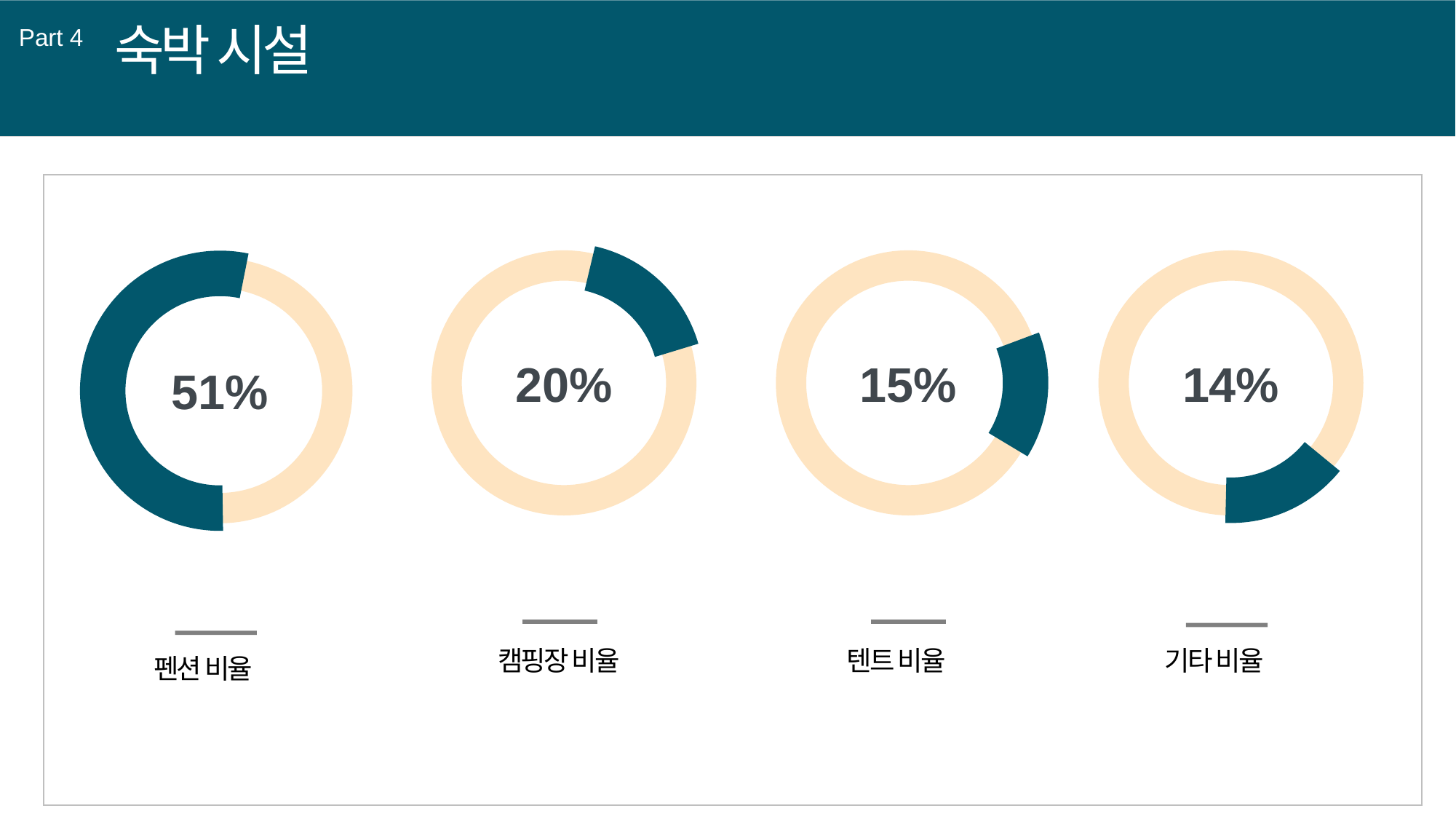

숙박 시설
Part 4

20%
15%
14%
51%

캠핑장 비율
텐트 비율
기타 비율
펜션 비율